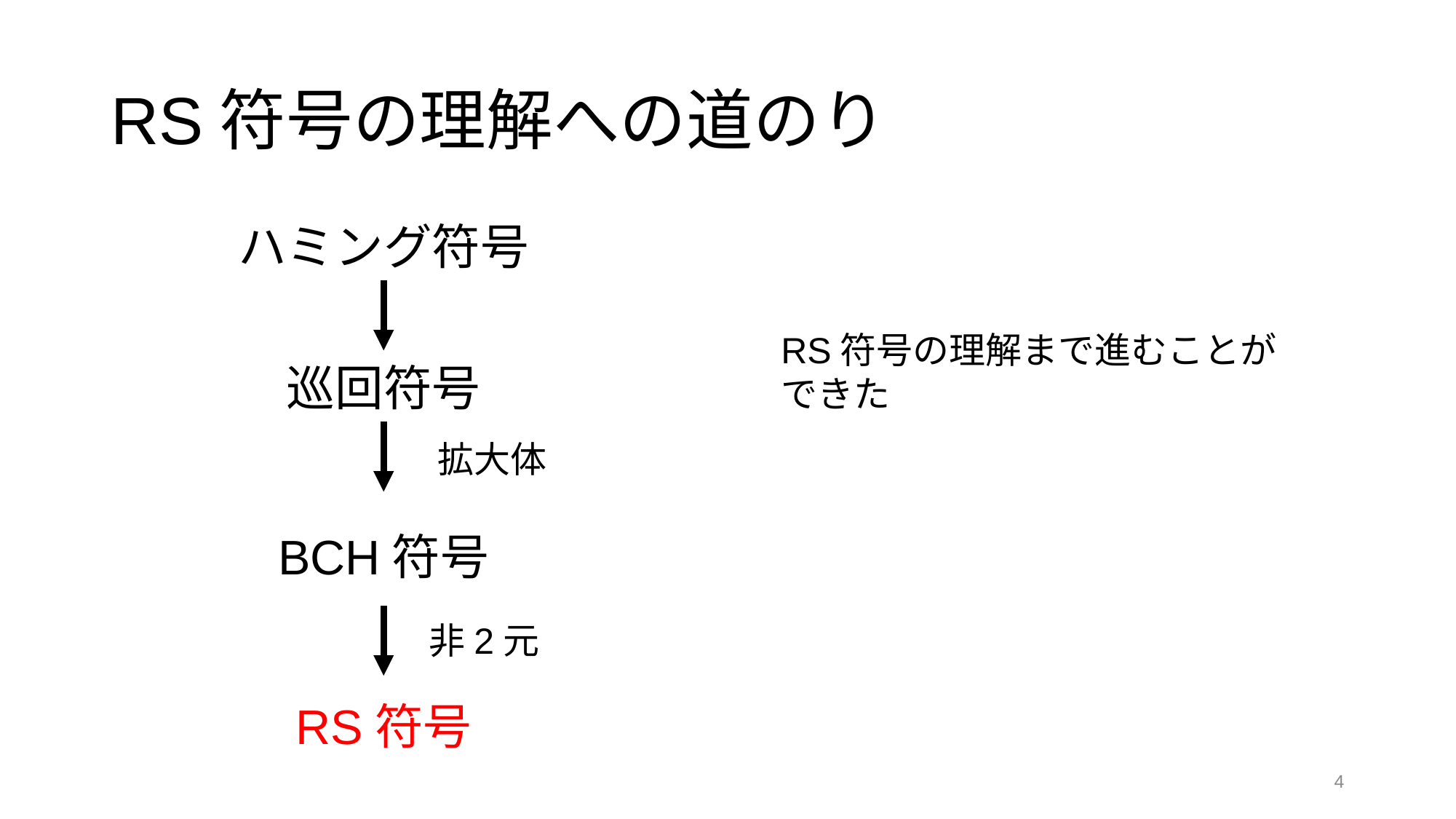

# RS符号の理解への道のり
ハミング符号

RS符号の理解まで進むことができた
巡回符号
拡大体
BCH符号
非2元
RS符号
4